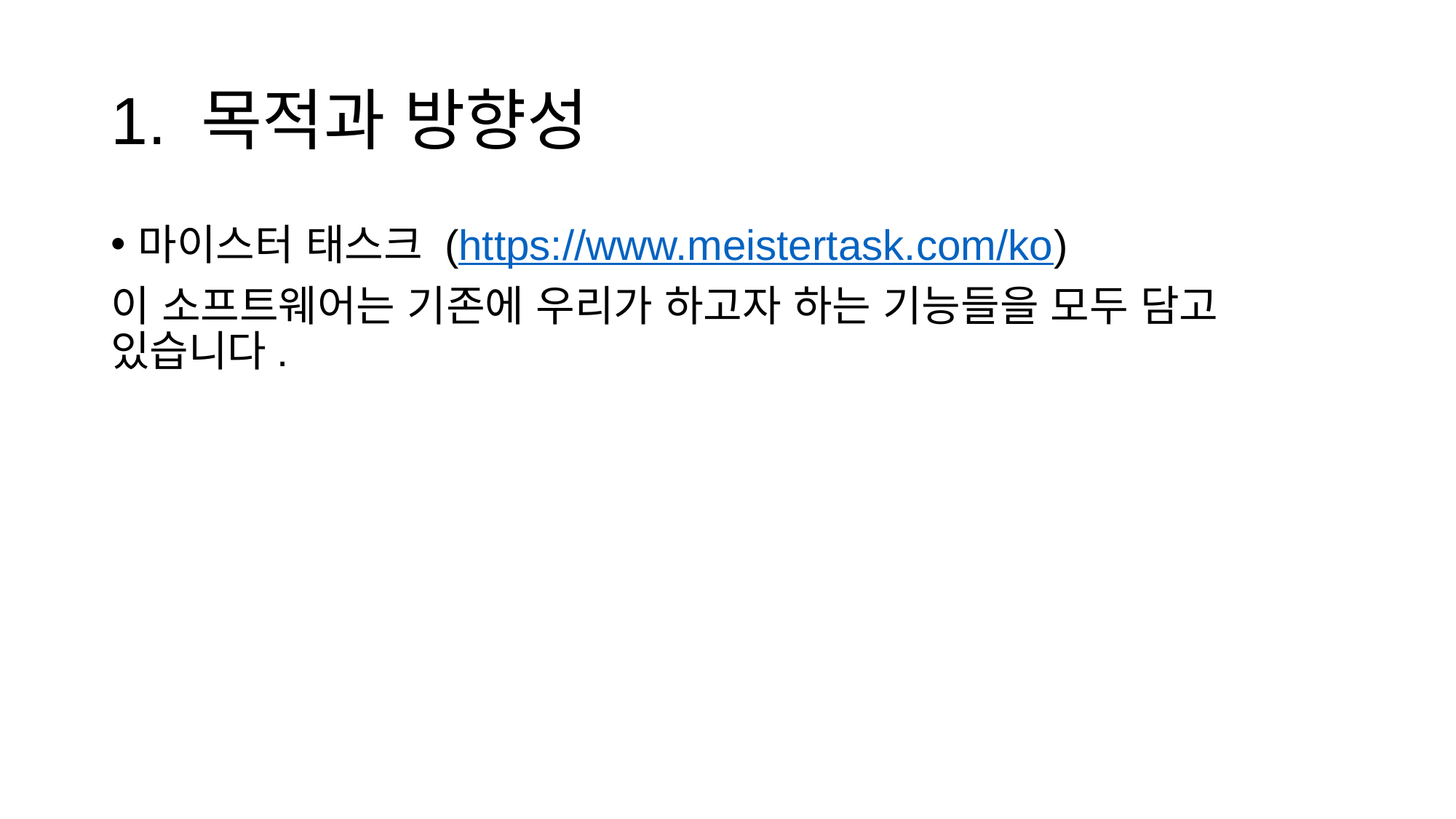

# 1. 목적과 방향성
마이스터 태스크 (https://www.meistertask.com/ko)
이 소프트웨어는 기존에 우리가 하고자 하는 기능들을 모두 담고 있습니다.